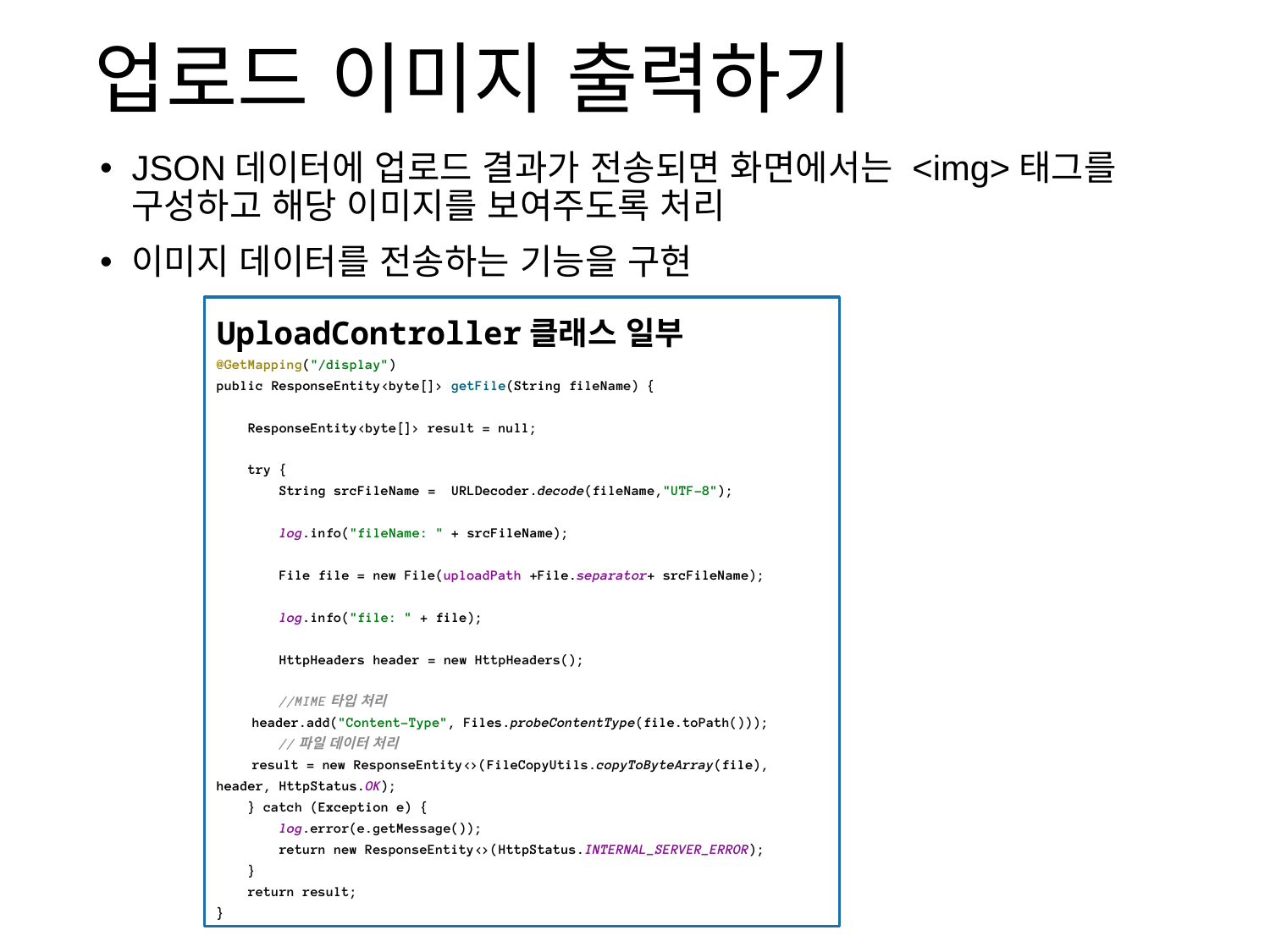

# 업로드 이미지 출력하기
JSON데이터에 업로드 결과가 전송되면 화면에서는 <img>태그를 구성하고 해당 이미지를 보여주도록 처리
이미지 데이터를 전송하는 기능을 구현

UploadController클래스 일부
@GetMapping("/display")
public ResponseEntity<byte[]> getFile(String fileName) {
    ResponseEntity<byte[]> result = null;
    try {
        String srcFileName =  URLDecoder.decode(fileName,"UTF-8");
        log.info("fileName: " + srcFileName);
        File file = new File(uploadPath +File.separator+ srcFileName);
        log.info("file: " + file);
        HttpHeaders header = new HttpHeaders();
        //MIME타입 처리
        header.add("Content-Type", Files.probeContentType(file.toPath()));
        //파일 데이터 처리
        result = new ResponseEntity<>(FileCopyUtils.copyToByteArray(file), header, HttpStatus.OK);
    } catch (Exception e) {
        log.error(e.getMessage());
        return new ResponseEntity<>(HttpStatus.INTERNAL_SERVER_ERROR);
    }
    return result;
}